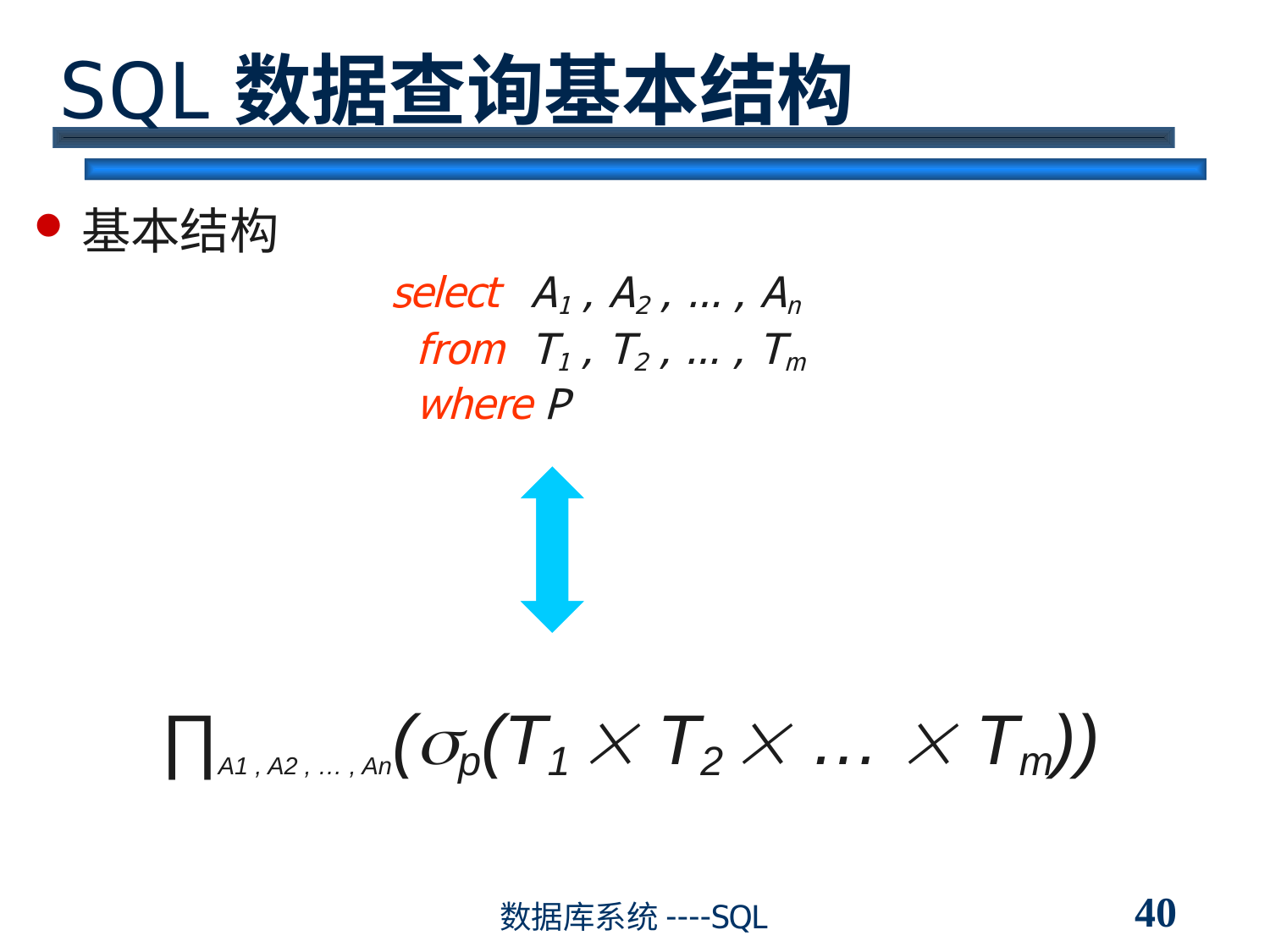

# SQL数据查询基本结构
基本结构
			select	 A1 , A2 , … , An
			  from	 T1 , T2 , … , Tm
			  where P

∏A1 , A2 , … , An(σp(T1 × T2 × … × Tm))

40
数据库系统----SQL